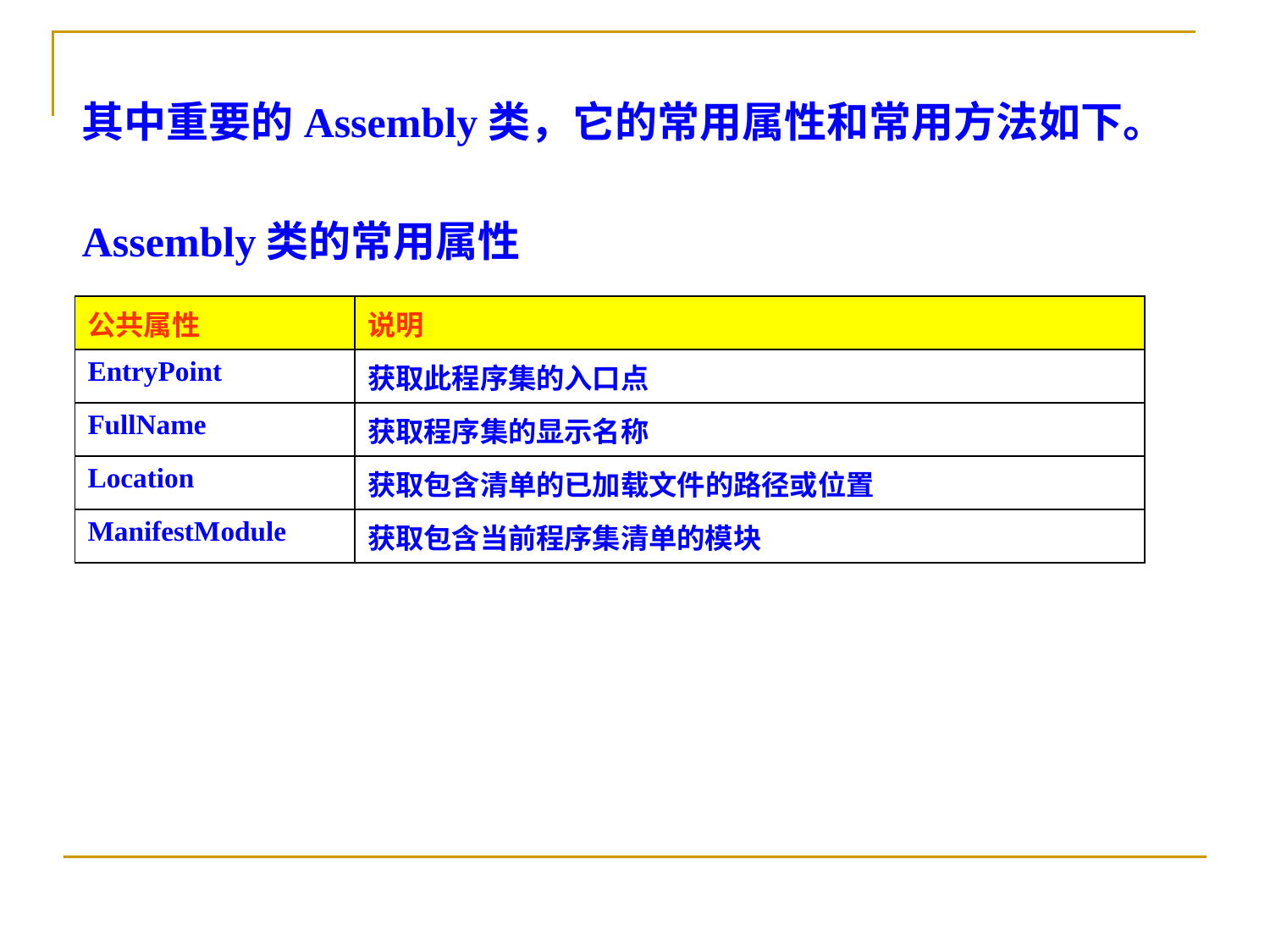

其中重要的Assembly类，它的常用属性和常用方法如下。
Assembly类的常用属性
| 公共属性 | 说明 |
| --- | --- |
| EntryPoint | 获取此程序集的入口点 |
| FullName | 获取程序集的显示名称 |
| Location | 获取包含清单的已加载文件的路径或位置 |
| ManifestModule | 获取包含当前程序集清单的模块 |